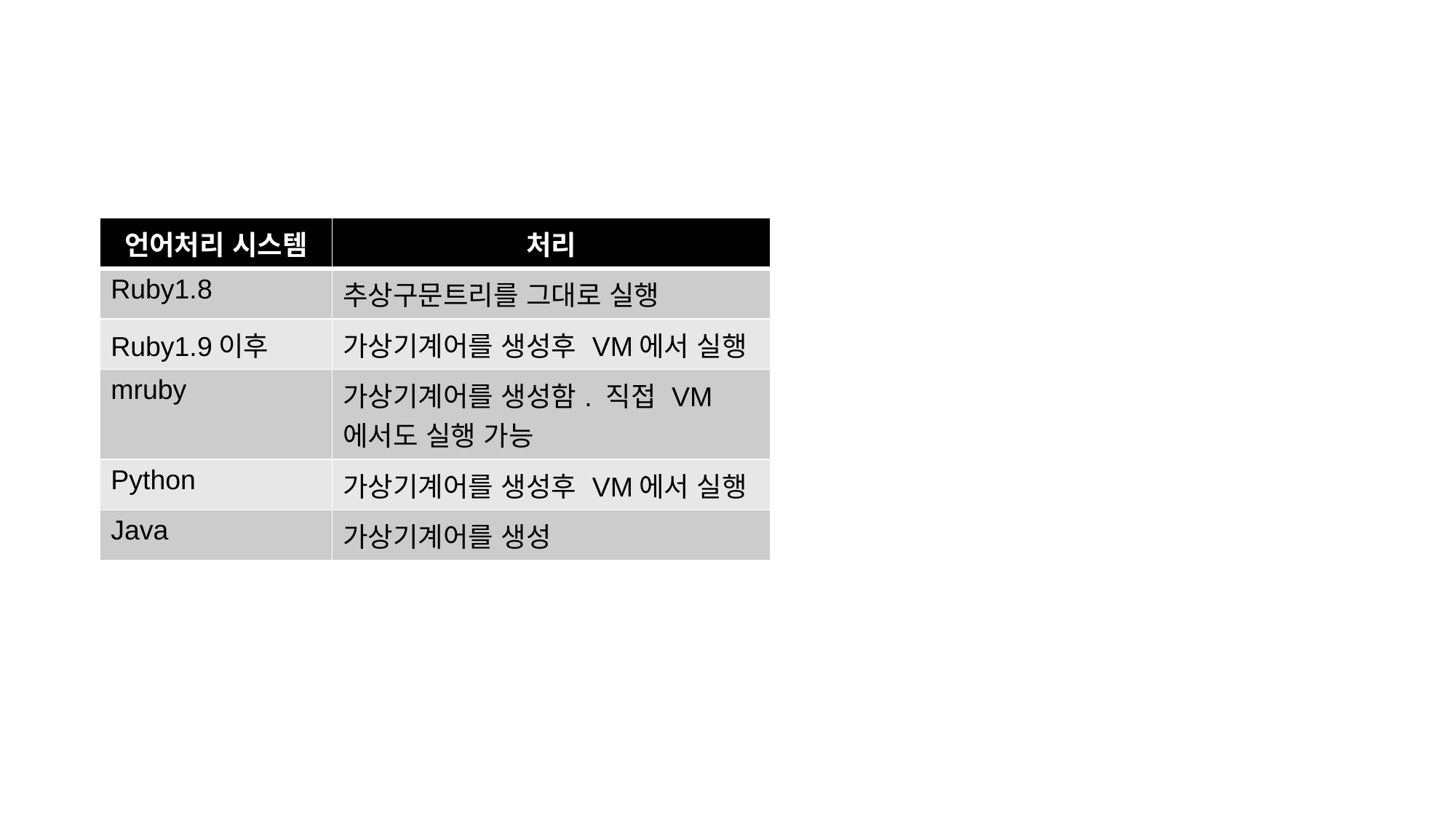

| 언어처리 시스템 | 처리 |
| --- | --- |
| Ruby1.8 | 추상구문트리를 그대로 실행 |
| Ruby1.9이후 | 가상기계어를 생성후 VM에서 실행 |
| mruby | 가상기계어를 생성함. 직접 VM에서도 실행 가능 |
| Python | 가상기계어를 생성후 VM에서 실행 |
| Java | 가상기계어를 생성 |